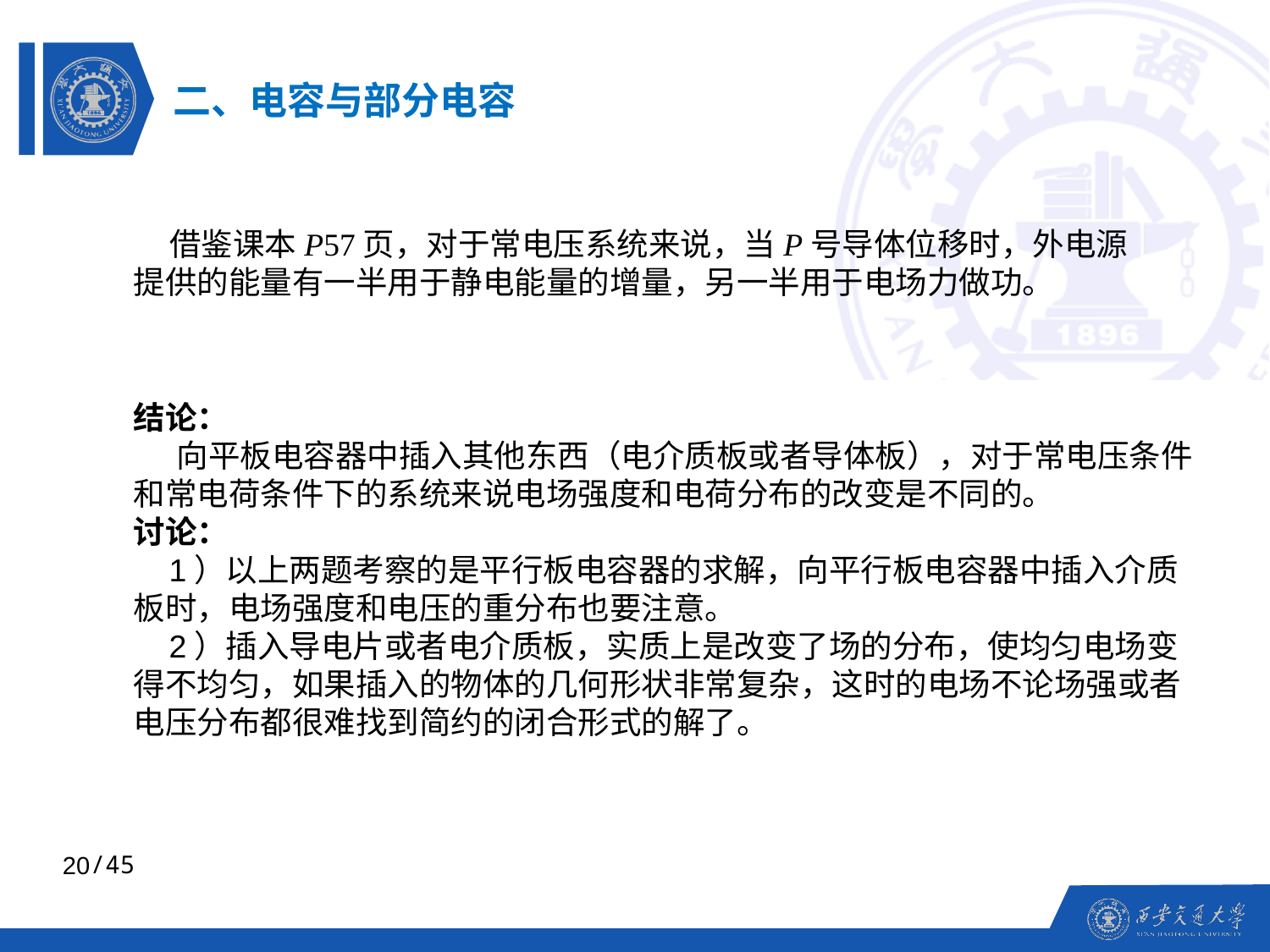

二、电容与部分电容
    借鉴课本P57页，对于常电压系统来说，当P号导体位移时，外电源提供的能量有一半用于静电能量的增量，另一半用于电场力做功。

结论：
     向平板电容器中插入其他东西（电介质板或者导体板），对于常电压条件和常电荷条件下的系统来说电场强度和电荷分布的改变是不同的。
讨论：
    1）以上两题考察的是平行板电容器的求解，向平行板电容器中插入介质板时，电场强度和电压的重分布也要注意。
    2）插入导电片或者电介质板，实质上是改变了场的分布，使均匀电场变得不均匀，如果插入的物体的几何形状非常复杂，这时的电场不论场强或者电压分布都很难找到简约的闭合形式的解了。

20